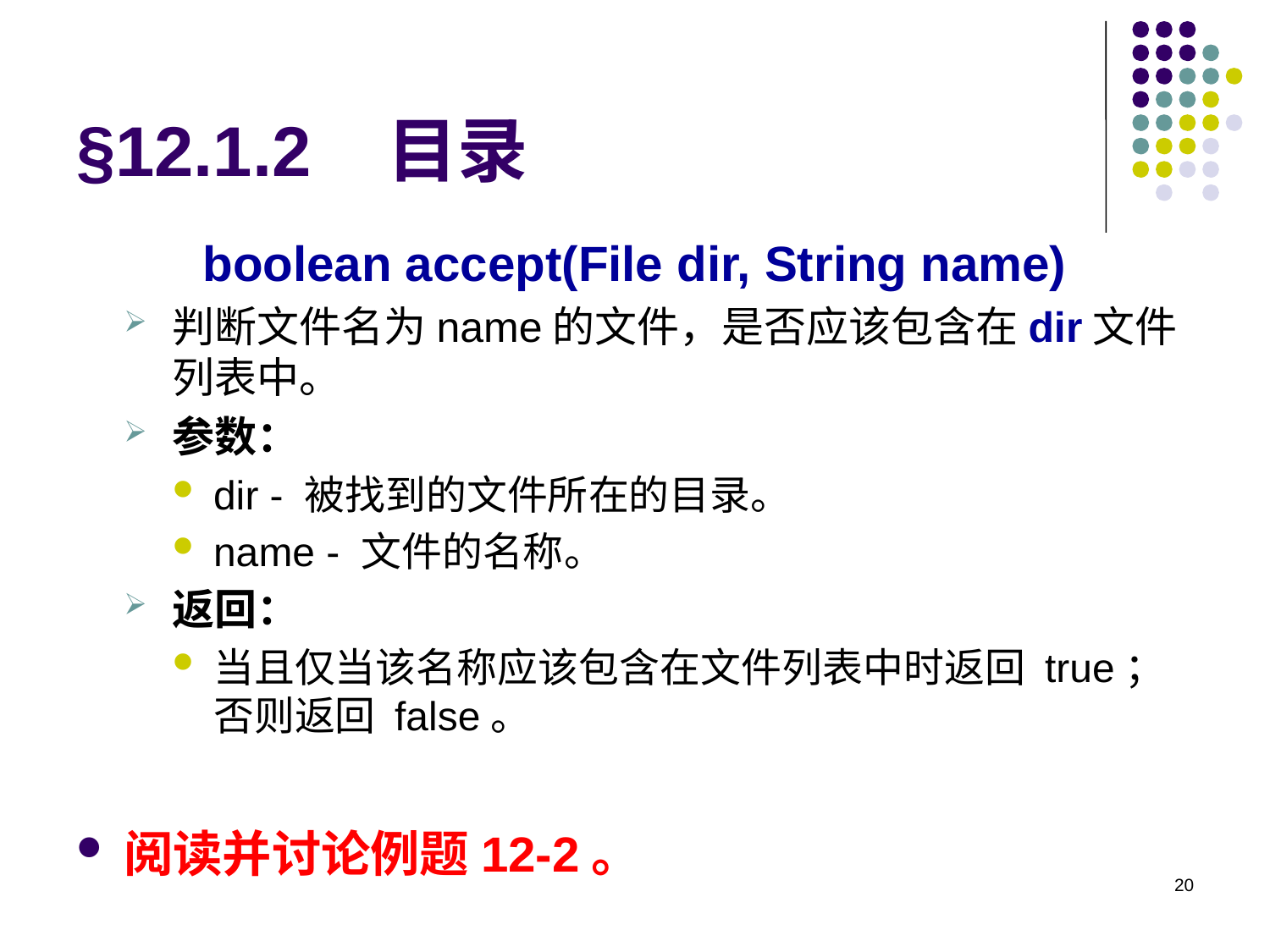

# §12.1.2   目录
boolean accept(File dir, String name)
判断文件名为name的文件，是否应该包含在dir文件列表中。
参数：
dir - 被找到的文件所在的目录。
name - 文件的名称。
返回：
当且仅当该名称应该包含在文件列表中时返回 true；否则返回 false。

阅读并讨论例题12-2。

20